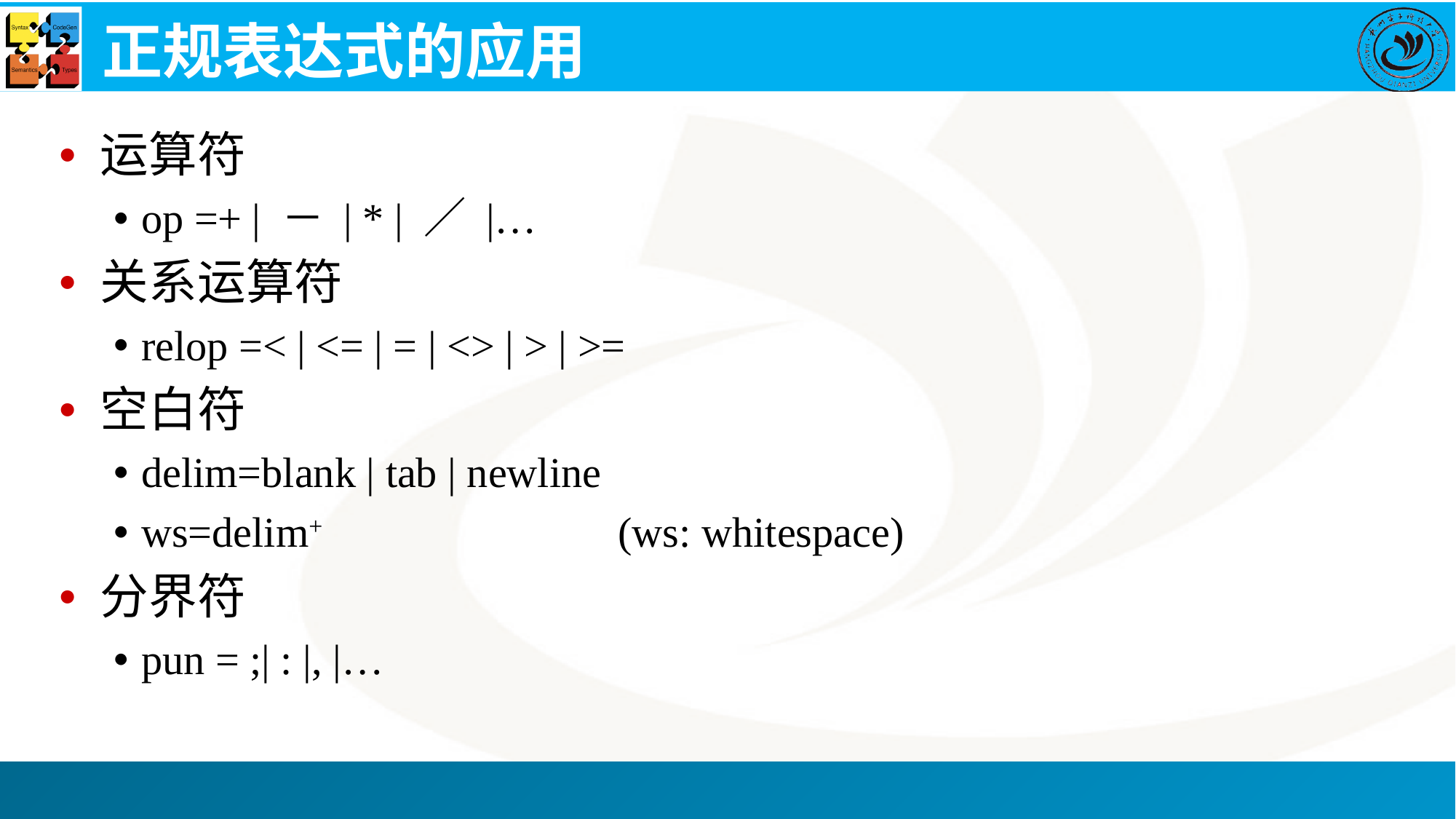

# 正规表达式的应用
运算符
op =+ | － | * | ／ |…
关系运算符
relop =< | <= | = | <> | > | >=
空白符
delim=blank | tab | newline
ws=delim+                            (ws: whitespace)
分界符
pun = ;| : |, |…
18